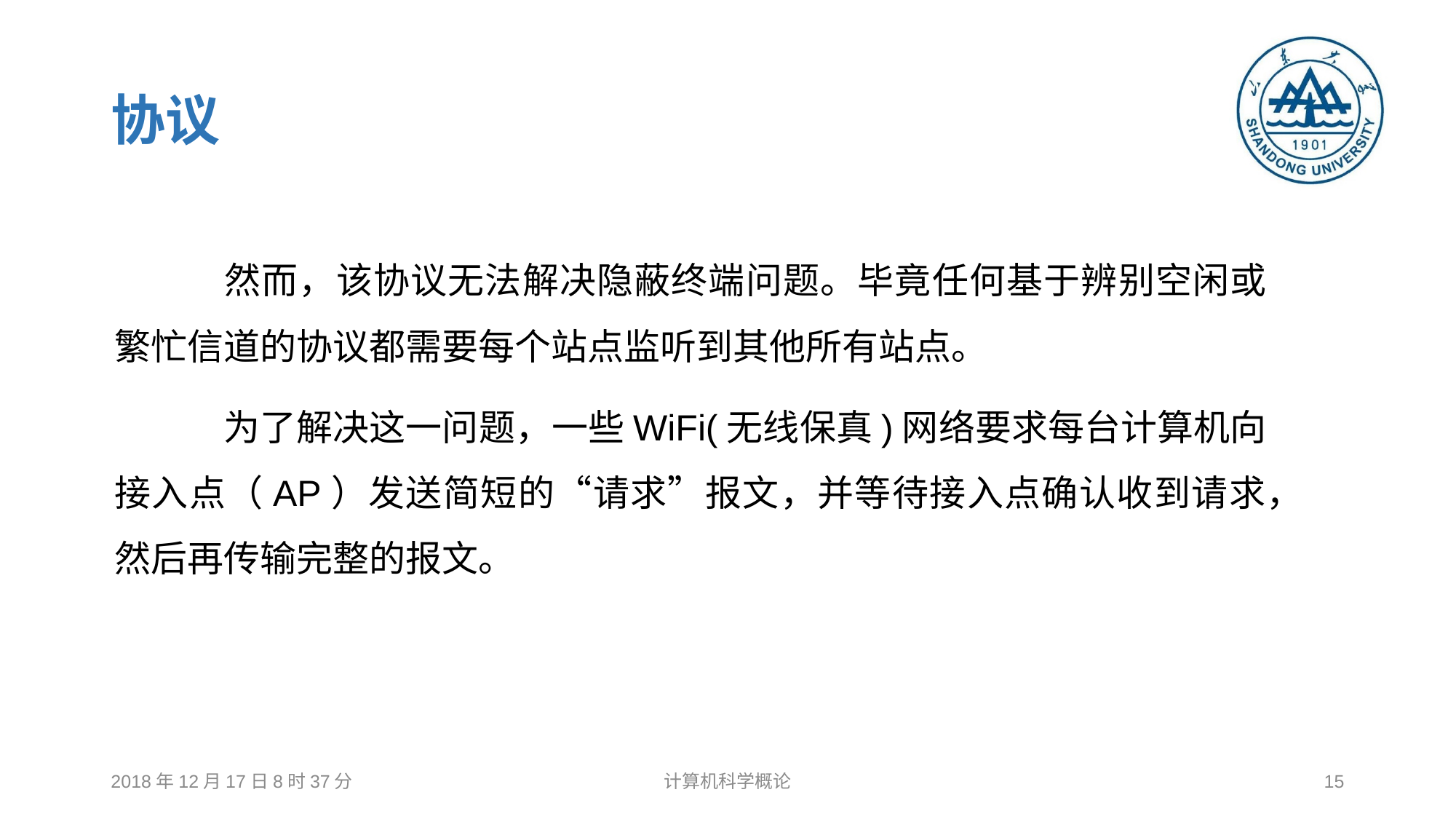

# 协议
	然而，该协议无法解决隐蔽终端问题。毕竟任何基于辨别空闲或繁忙信道的协议都需要每个站点监听到其他所有站点。
	为了解决这一问题，一些WiFi(无线保真)网络要求每台计算机向接入点（AP）发送简短的“请求”报文，并等待接入点确认收到请求，然后再传输完整的报文。
2018年12月17日8时37分
计算机科学概论
15